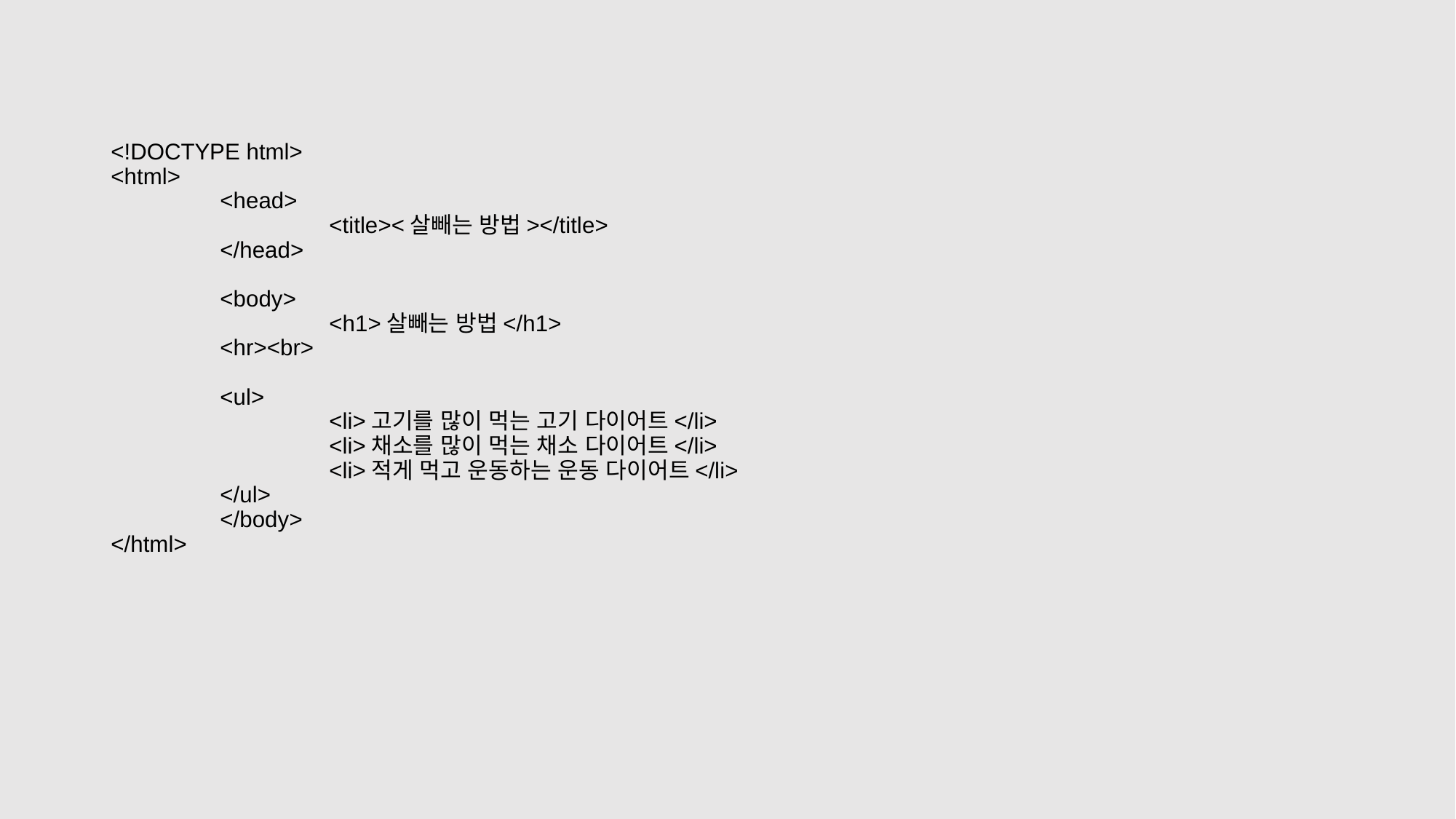

# <!DOCTYPE html> <html> <head> <title><살빼는 방법></title> </head> <body> <h1>살빼는 방법</h1> <hr><br> <ul> <li>고기를 많이 먹는 고기 다이어트</li> <li>채소를 많이 먹는 채소 다이어트</li> <li>적게 먹고 운동하는 운동 다이어트</li> </ul> </body> </html>